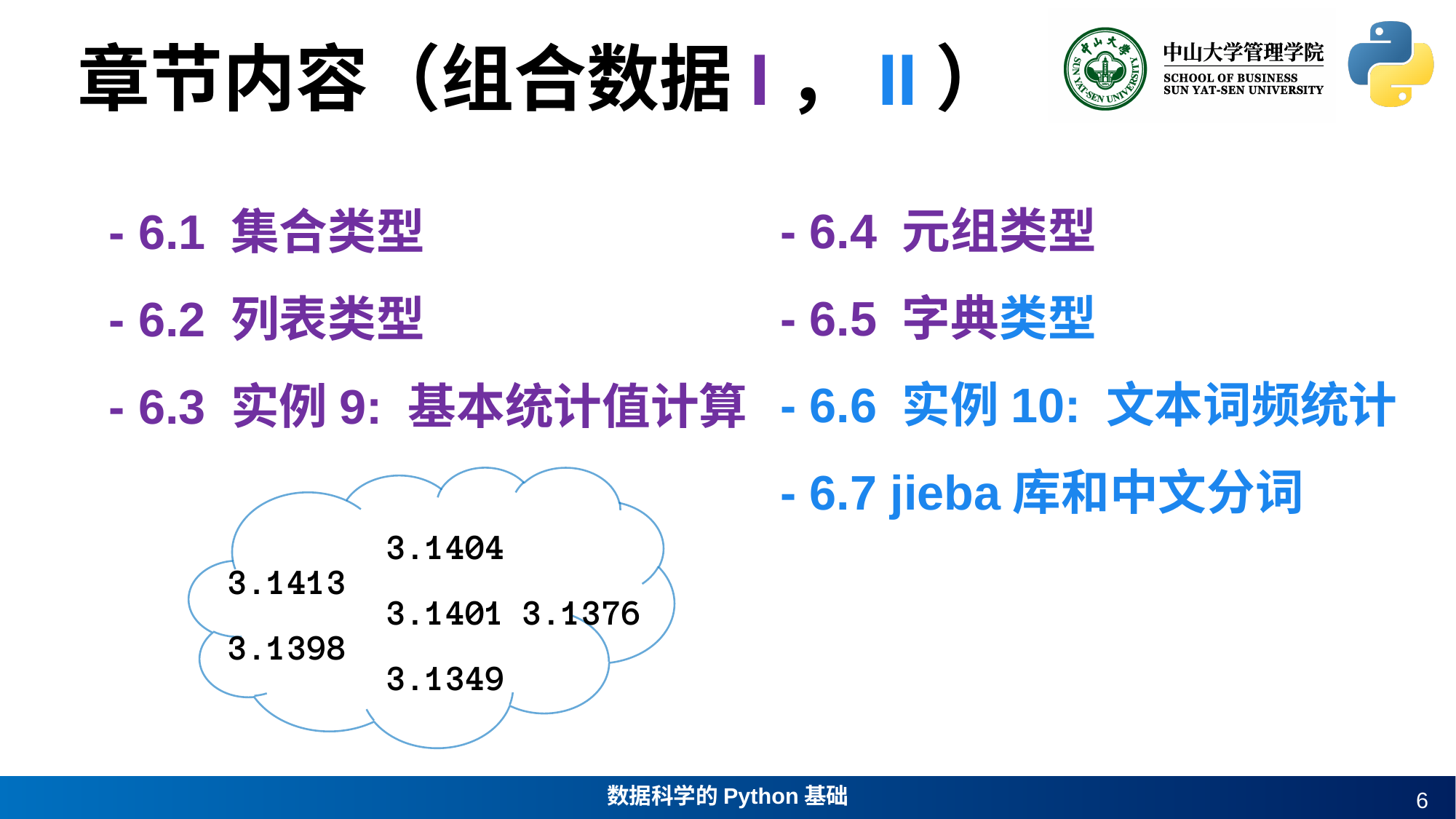

章节内容（组合数据I，II）
         - 6.4 元组类型
         - 6.5 字典类型
         - 6.6 实例10: 文本词频统计
         - 6.7 jieba库和中文分词
         - 6.1 集合类型
         - 6.2 列表类型
         - 6.3 实例9: 基本统计值计算

3.1404
3.1401
3.1349
3.1413
3.1398
3.1376